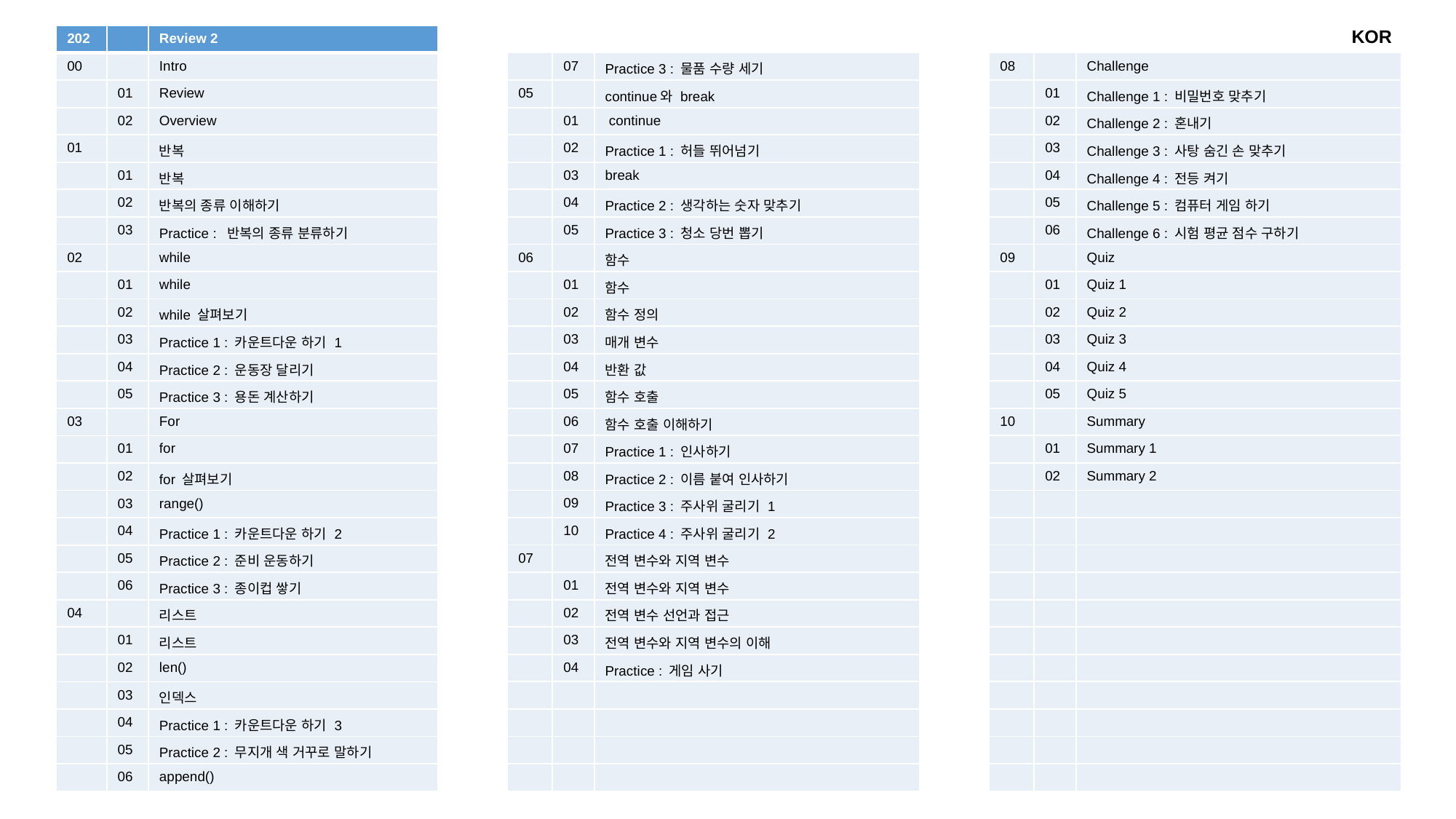

KOR
| 202 |  | Review 2 |
| --- | --- | --- |
| 00 |  | Intro |
|  | 01 | Review |
|  | 02 | Overview |
| 01 |  | 반복 |
|  | 01 | 반복 |
|  | 02 | 반복의 종류 이해하기 |
|  | 03 | Practice : 반복의 종류 분류하기 |
| 02 |  | while |
|  | 01 | while |
|  | 02 | while 살펴보기 |
|  | 03 | Practice 1 : 카운트다운 하기 1 |
|  | 04 | Practice 2 : 운동장 달리기 |
|  | 05 | Practice 3 : 용돈 계산하기 |
| 03 |  | For |
|  | 01 | for |
|  | 02 | for 살펴보기 |
|  | 03 | range() |
|  | 04 | Practice 1 : 카운트다운 하기 2 |
|  | 05 | Practice 2 : 준비 운동하기 |
|  | 06 | Practice 3 : 종이컵 쌓기 |
| 04 |  | 리스트 |
|  | 01 | 리스트 |
|  | 02 | len() |
|  | 03 | 인덱스 |
|  | 04 | Practice 1 : 카운트다운 하기 3 |
|  | 05 | Practice 2 : 무지개 색 거꾸로 말하기 |
|  | 06 | append() |
|  | 07 | Practice 3 : 물품 수량 세기 |
| --- | --- | --- |
| 05 |  | continue와 break |
|  | 01 | continue |
|  | 02 | Practice 1 : 허들 뛰어넘기 |
|  | 03 | break |
|  | 04 | Practice 2 : 생각하는 숫자 맞추기 |
|  | 05 | Practice 3 : 청소 당번 뽑기 |
| 06 |  | 함수 |
|  | 01 | 함수 |
|  | 02 | 함수 정의 |
|  | 03 | 매개 변수 |
|  | 04 | 반환 값 |
|  | 05 | 함수 호출 |
|  | 06 | 함수 호출 이해하기 |
|  | 07 | Practice 1 : 인사하기 |
|  | 08 | Practice 2 : 이름 붙여 인사하기 |
|  | 09 | Practice 3 : 주사위 굴리기 1 |
|  | 10 | Practice 4 : 주사위 굴리기 2 |
| 07 |  | 전역 변수와 지역 변수 |
|  | 01 | 전역 변수와 지역 변수 |
|  | 02 | 전역 변수 선언과 접근 |
|  | 03 | 전역 변수와 지역 변수의 이해 |
|  | 04 | Practice : 게임 사기 |
|  |  |  |
|  |  |  |
|  |  |  |
|  |  |  |
| 08 |  | Challenge |
| --- | --- | --- |
|  | 01 | Challenge 1 : 비밀번호 맞추기 |
|  | 02 | Challenge 2 : 혼내기 |
|  | 03 | Challenge 3 : 사탕 숨긴 손 맞추기 |
|  | 04 | Challenge 4 : 전등 켜기 |
|  | 05 | Challenge 5 : 컴퓨터 게임 하기 |
|  | 06 | Challenge 6 : 시험 평균 점수 구하기 |
| 09 |  | Quiz |
|  | 01 | Quiz 1 |
|  | 02 | Quiz 2 |
|  | 03 | Quiz 3 |
|  | 04 | Quiz 4 |
|  | 05 | Quiz 5 |
| 10 |  | Summary |
|  | 01 | Summary 1 |
|  | 02 | Summary 2 |
|  |  |  |
|  |  |  |
|  |  |  |
|  |  |  |
|  |  |  |
|  |  |  |
|  |  |  |
|  |  |  |
|  |  |  |
|  |  |  |
|  |  |  |